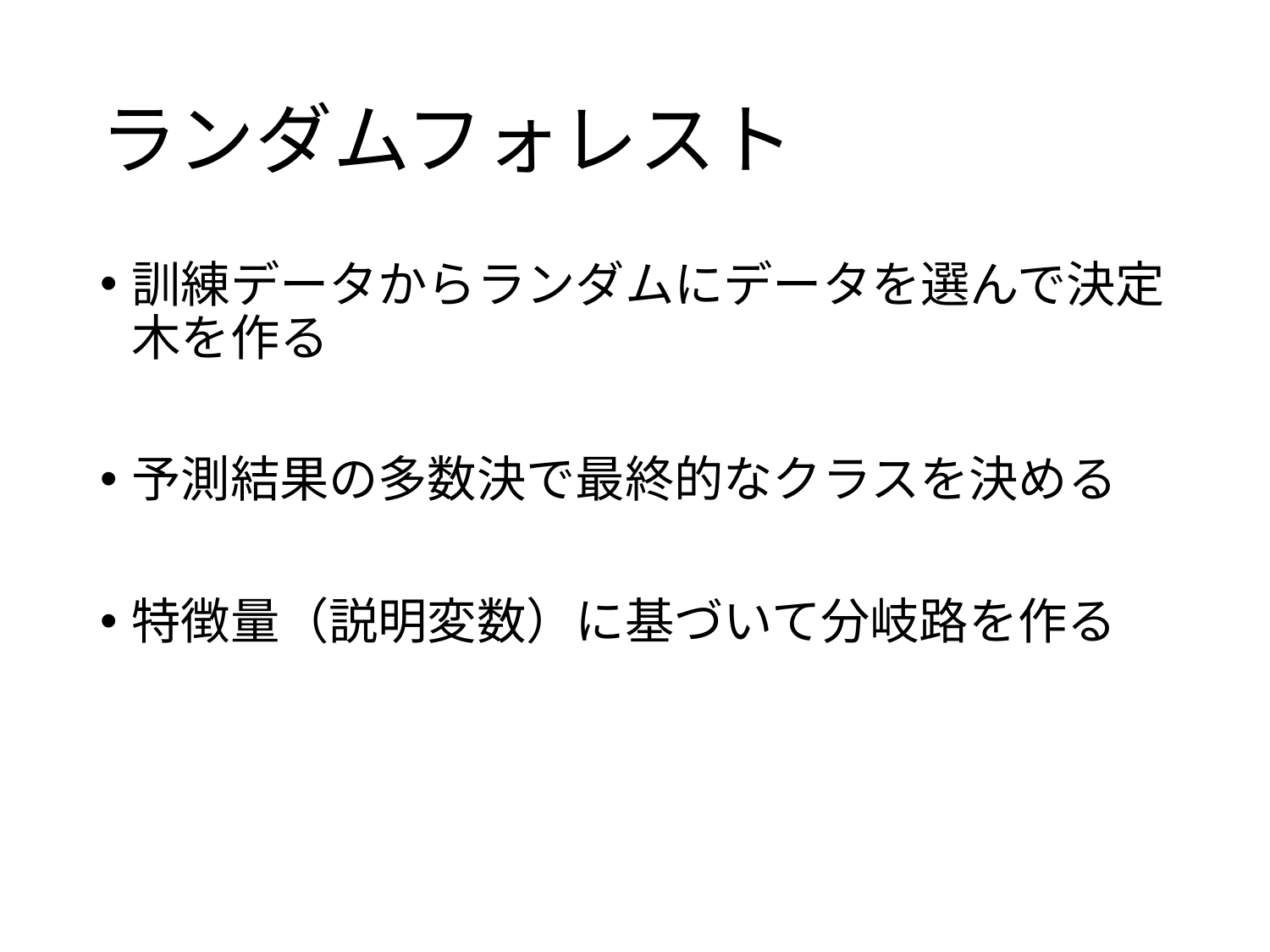

# ランダムフォレスト
訓練データからランダムにデータを選んで決定木を作る

予測結果の多数決で最終的なクラスを決める

特徴量（説明変数）に基づいて分岐路を作る